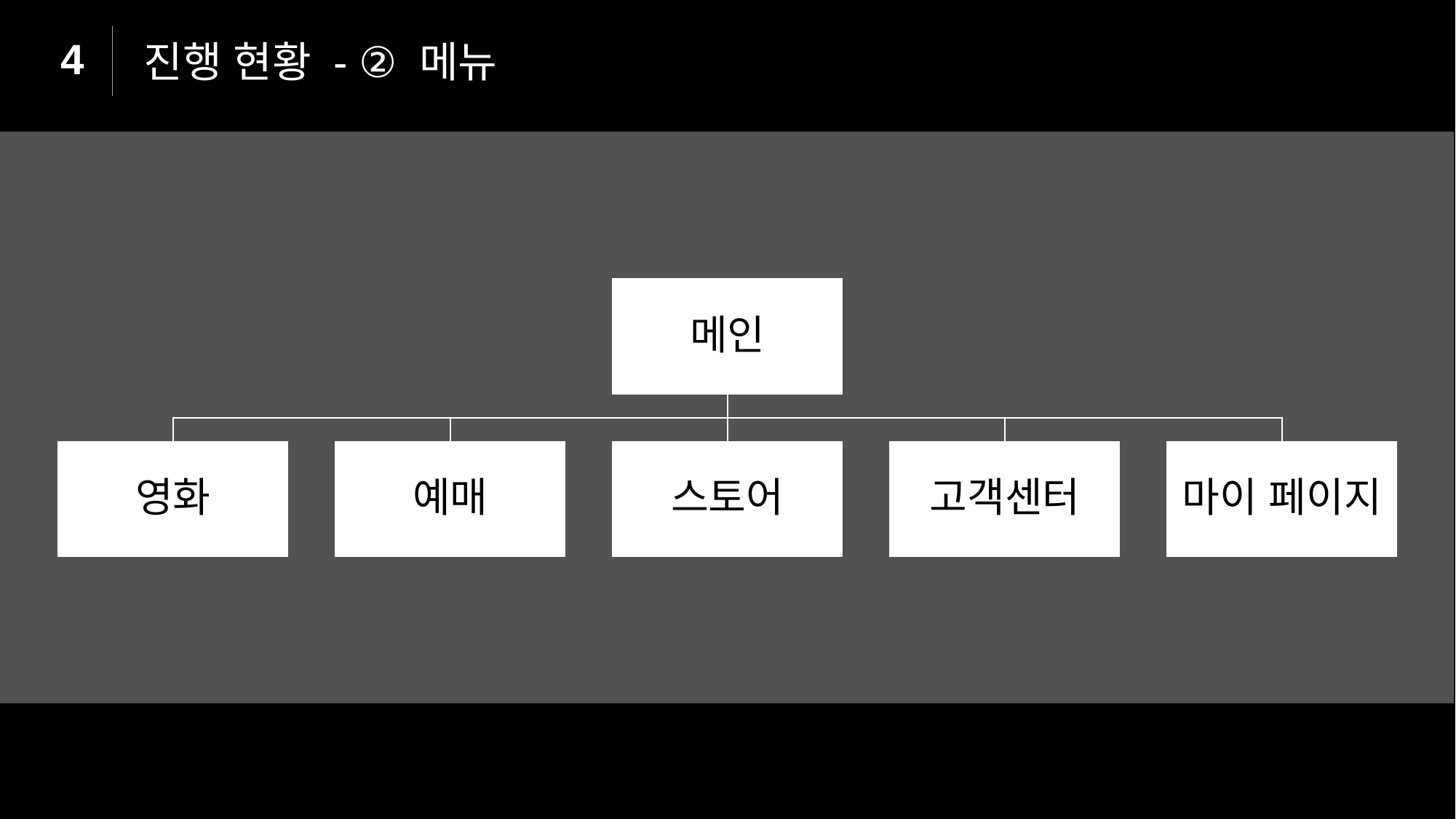

4
진행 현황 - ② 메뉴

메인
영화
예매
스토어
고객센터
마이 페이지